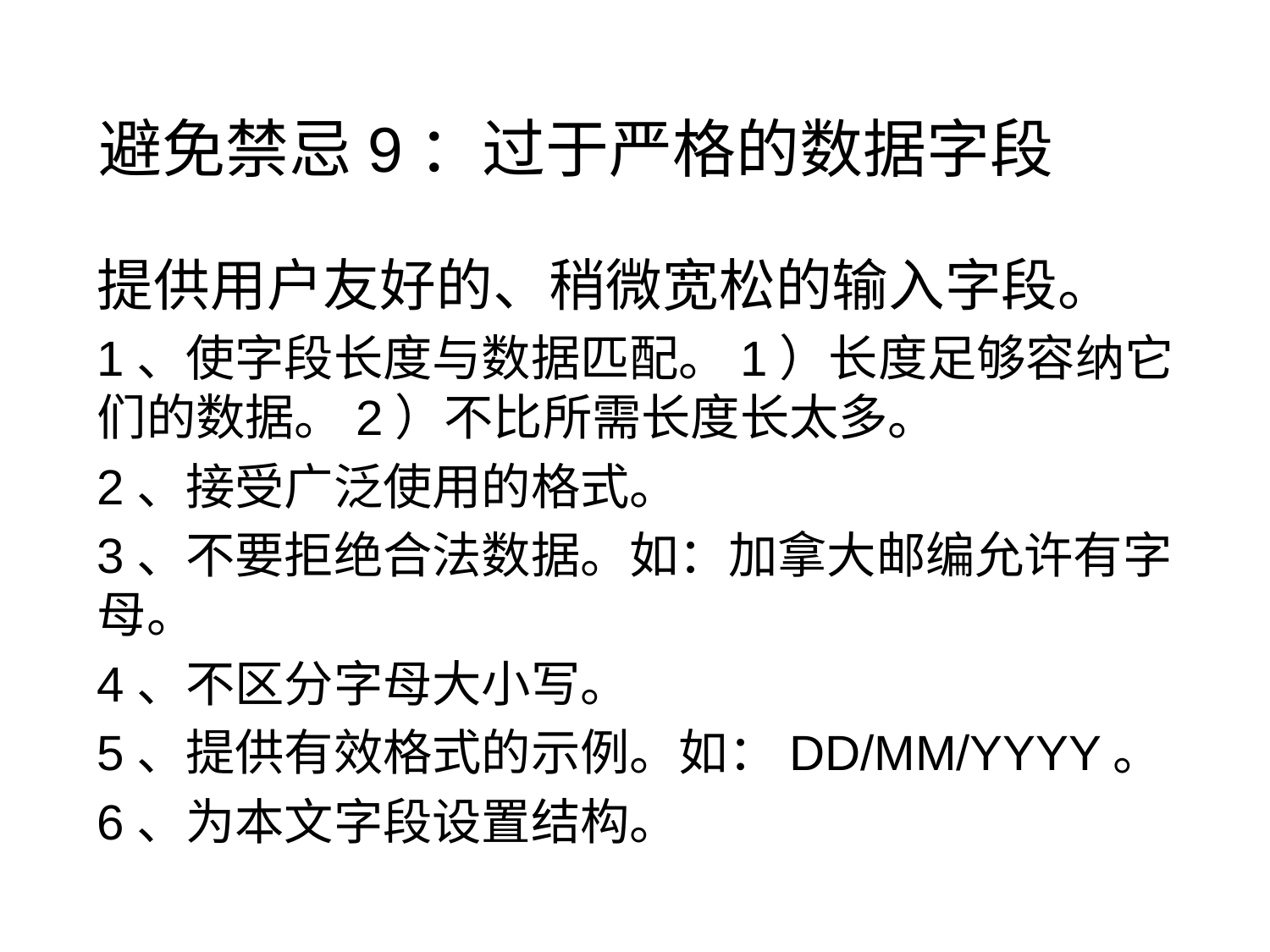

避免禁忌9：过于严格的数据字段
提供用户友好的、稍微宽松的输入字段。
1、使字段长度与数据匹配。1）长度足够容纳它们的数据。2）不比所需长度长太多。
2、接受广泛使用的格式。
3、不要拒绝合法数据。如：加拿大邮编允许有字母。
4、不区分字母大小写。
5、提供有效格式的示例。如：DD/MM/YYYY。
6、为本文字段设置结构。